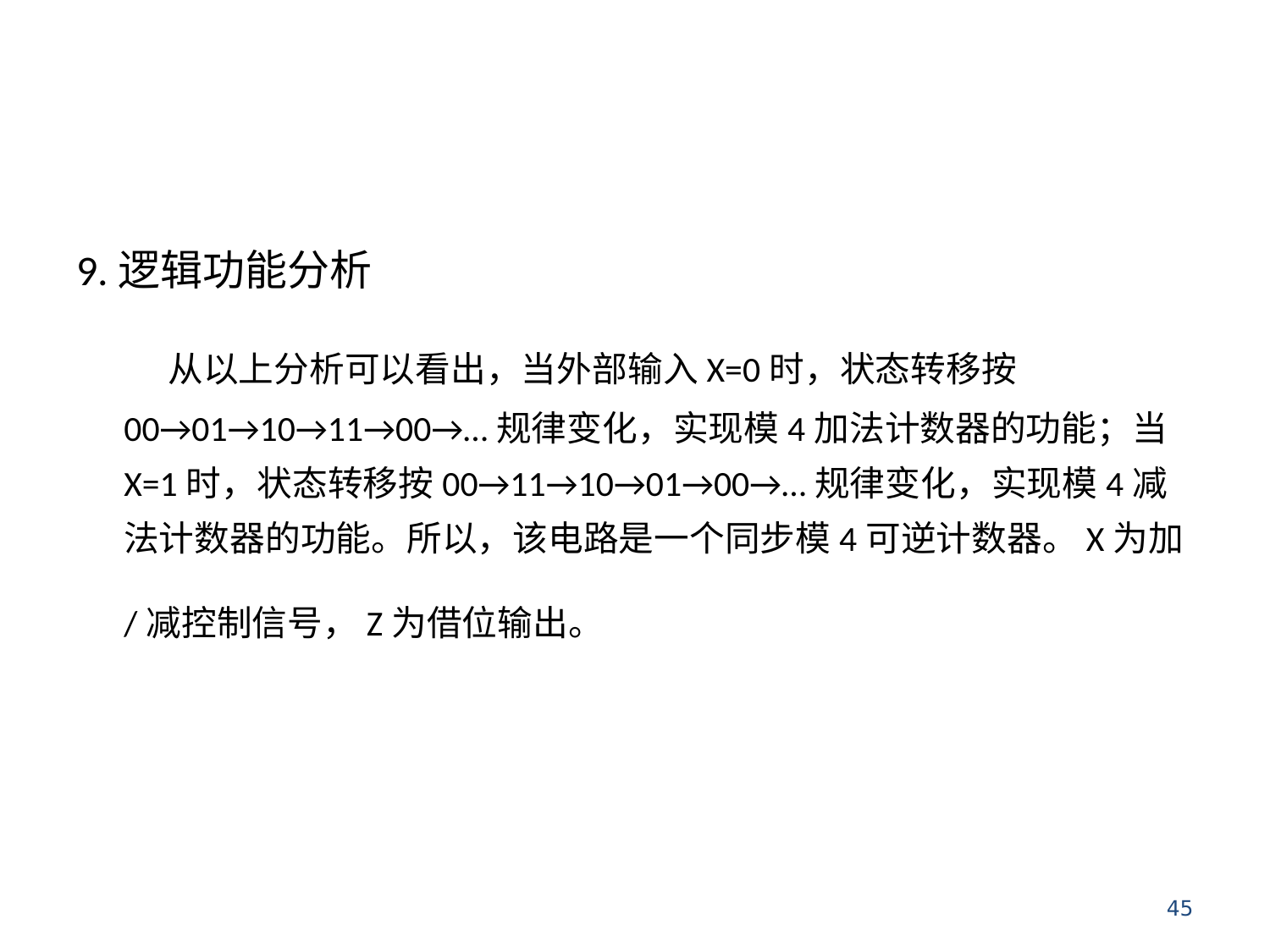

#
9.逻辑功能分析
　　从以上分析可以看出，当外部输入X=0时，状态转移按00→01→10→11→00→…规律变化，实现模4加法计数器的功能；当X=1时，状态转移按00→11→10→01→00→…规律变化，实现模4减法计数器的功能。所以，该电路是一个同步模4可逆计数器。X为加/减控制信号，Z为借位输出。
45